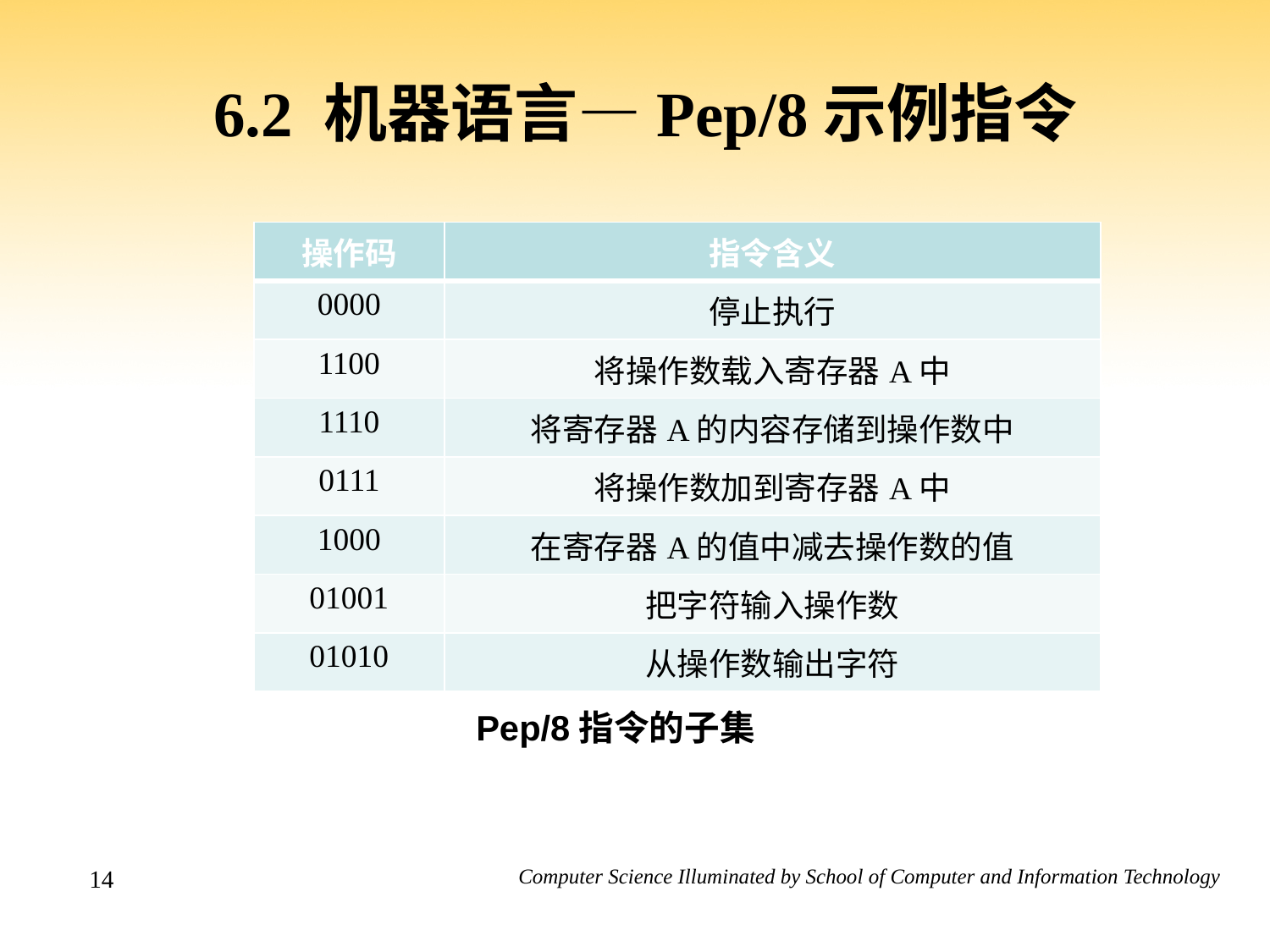

# 6.2 机器语言—Pep/8示例指令
| 操作码 | 指令含义 |
| --- | --- |
| 0000 | 停止执行 |
| 1100 | 将操作数载入寄存器A中 |
| 1110 | 将寄存器A的内容存储到操作数中 |
| 0111 | 将操作数加到寄存器A中 |
| 1000 | 在寄存器A的值中减去操作数的值 |
| 01001 | 把字符输入操作数 |
| 01010 | 从操作数输出字符 |
Pep/8指令的子集
14